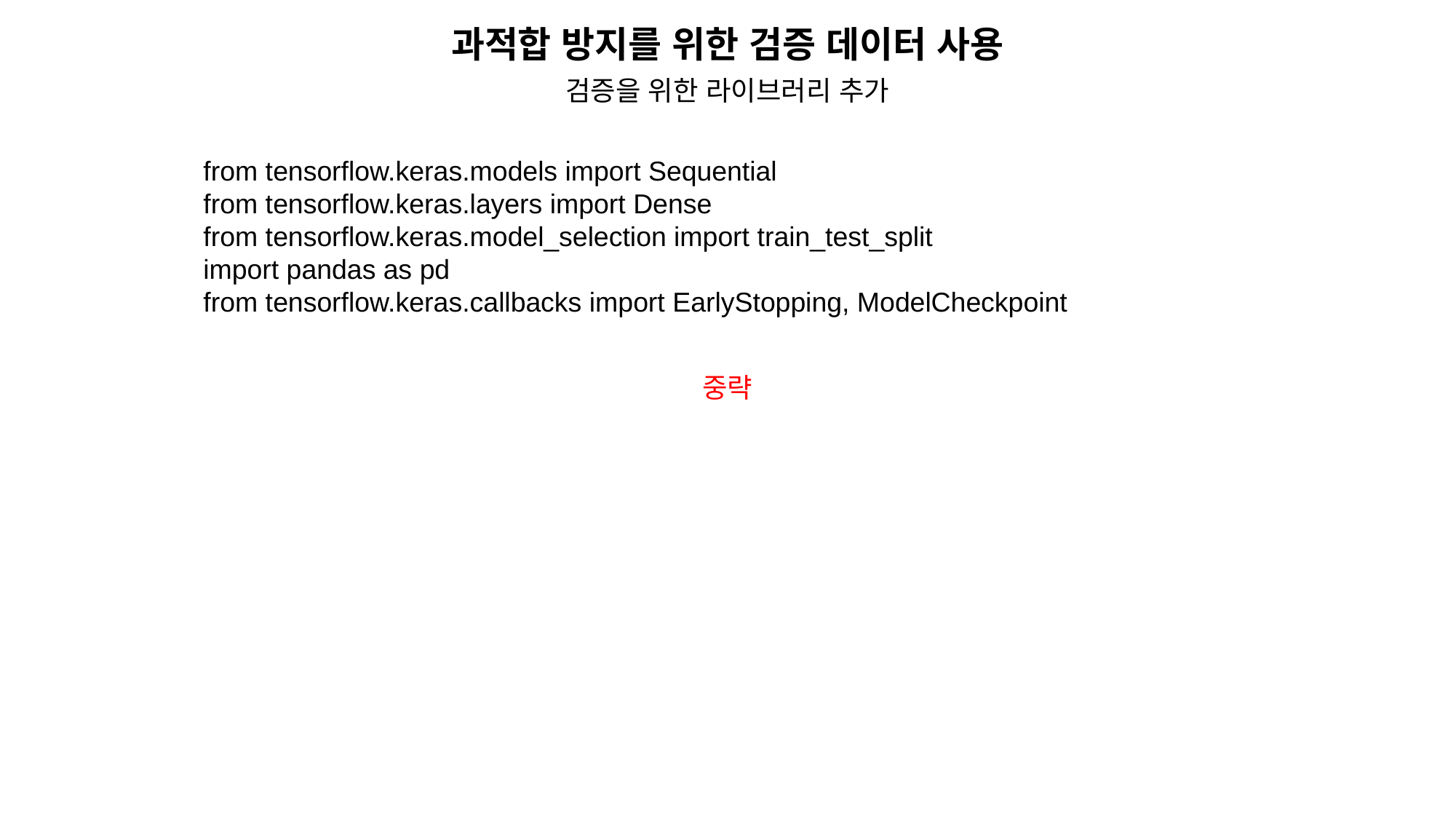

과적합 방지를 위한 검증 데이터 사용
검증을 위한 라이브러리 추가
from tensorflow.keras.models import Sequential
from tensorflow.keras.layers import Dense
from tensorflow.keras.model_selection import train_test_split
import pandas as pd
from tensorflow.keras.callbacks import EarlyStopping, ModelCheckpoint
중략